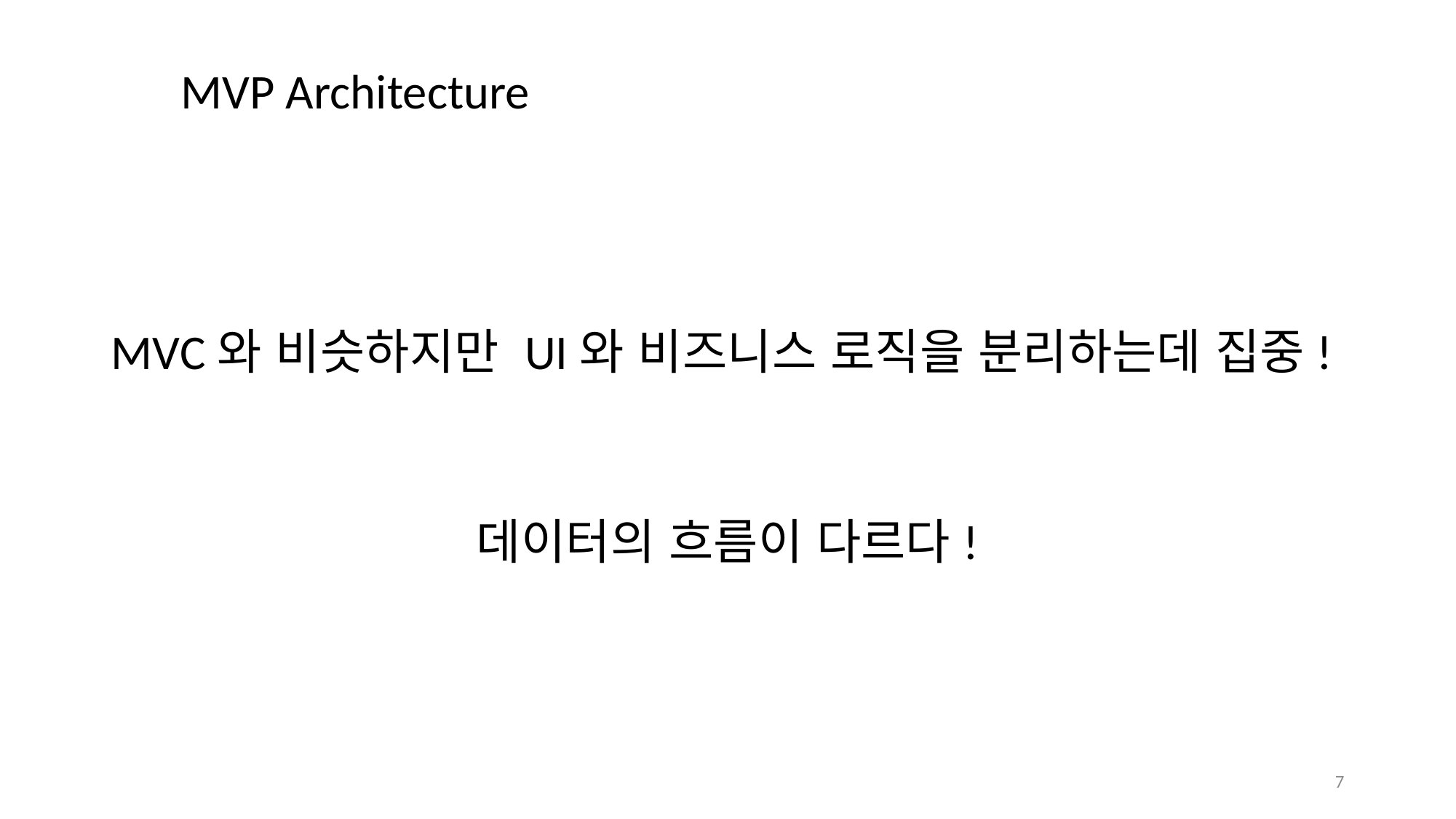

MVP Architecture
MVC와 비슷하지만 UI와 비즈니스 로직을 분리하는데 집중!
데이터의 흐름이 다르다!
7